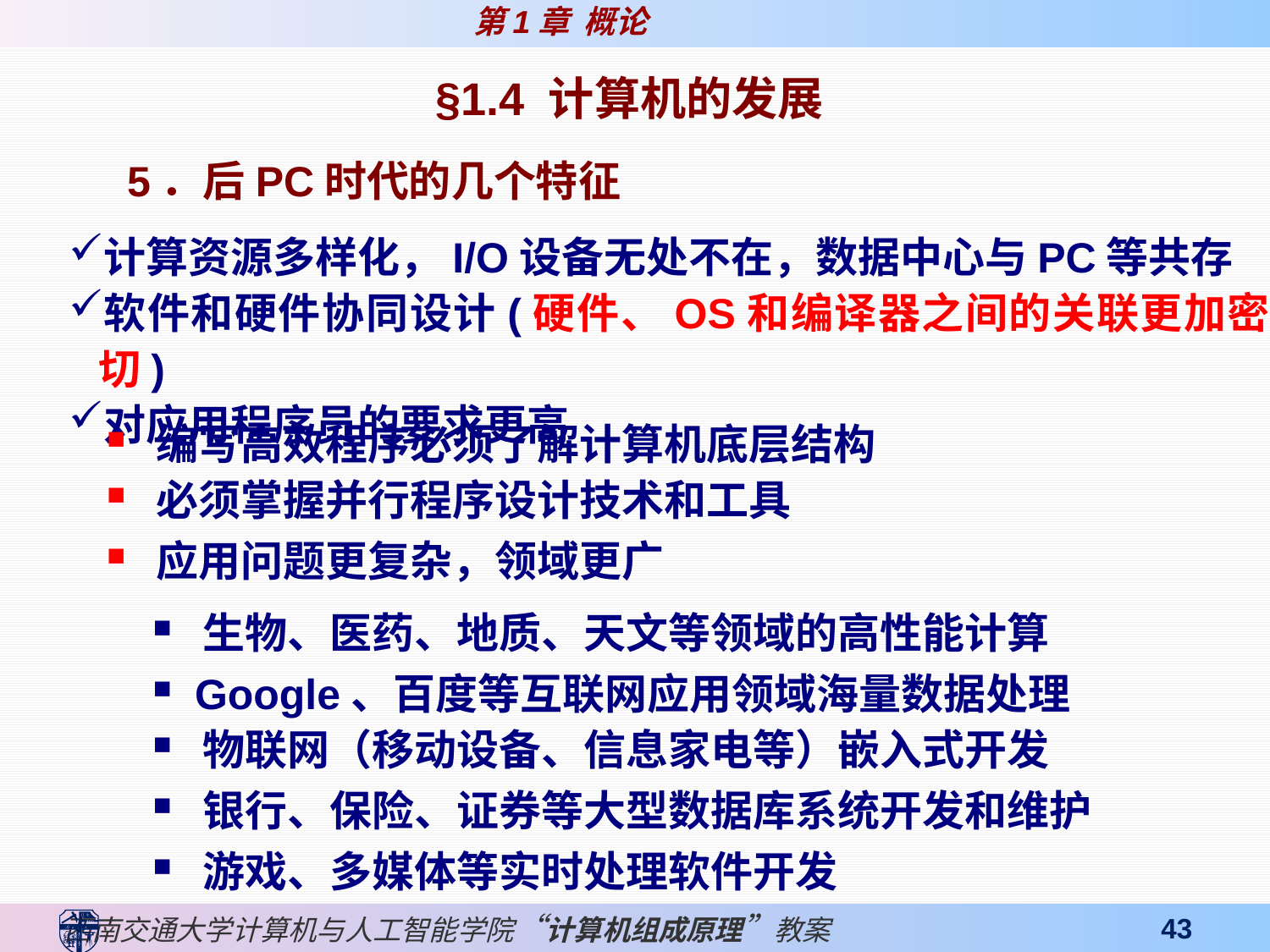

§1.4 计算机的发展
5．后PC时代的几个特征
计算资源多样化，I/O设备无处不在，数据中心与PC等共存
软件和硬件协同设计(硬件、OS和编译器之间的关联更加密切)
对应用程序员的要求更高

 编写高效程序必须了解计算机底层结构
 必须掌握并行程序设计技术和工具
 应用问题更复杂，领域更广
 生物、医药、地质、天文等领域的高性能计算
 Google、百度等互联网应用领域海量数据处理
 物联网（移动设备、信息家电等）嵌入式开发
 银行、保险、证券等大型数据库系统开发和维护
 游戏、多媒体等实时处理软件开发